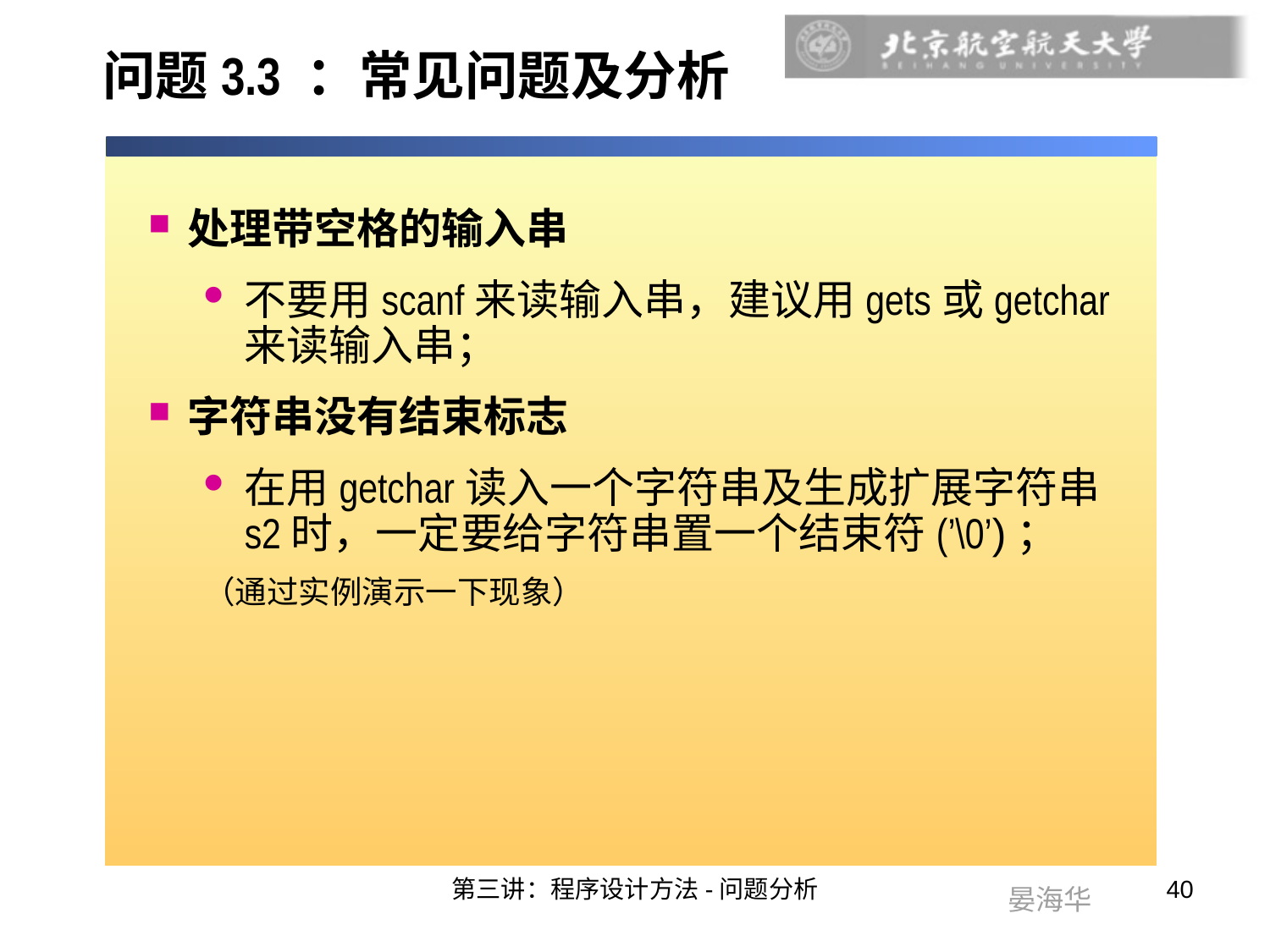

# 问题3.3 ：常见问题及分析
处理带空格的输入串
不要用scanf来读输入串，建议用gets或getchar来读输入串；
字符串没有结束标志
在用getchar读入一个字符串及生成扩展字符串s2时，一定要给字符串置一个结束符(’\0’)；
（通过实例演示一下现象）
第三讲：程序设计方法-问题分析
40